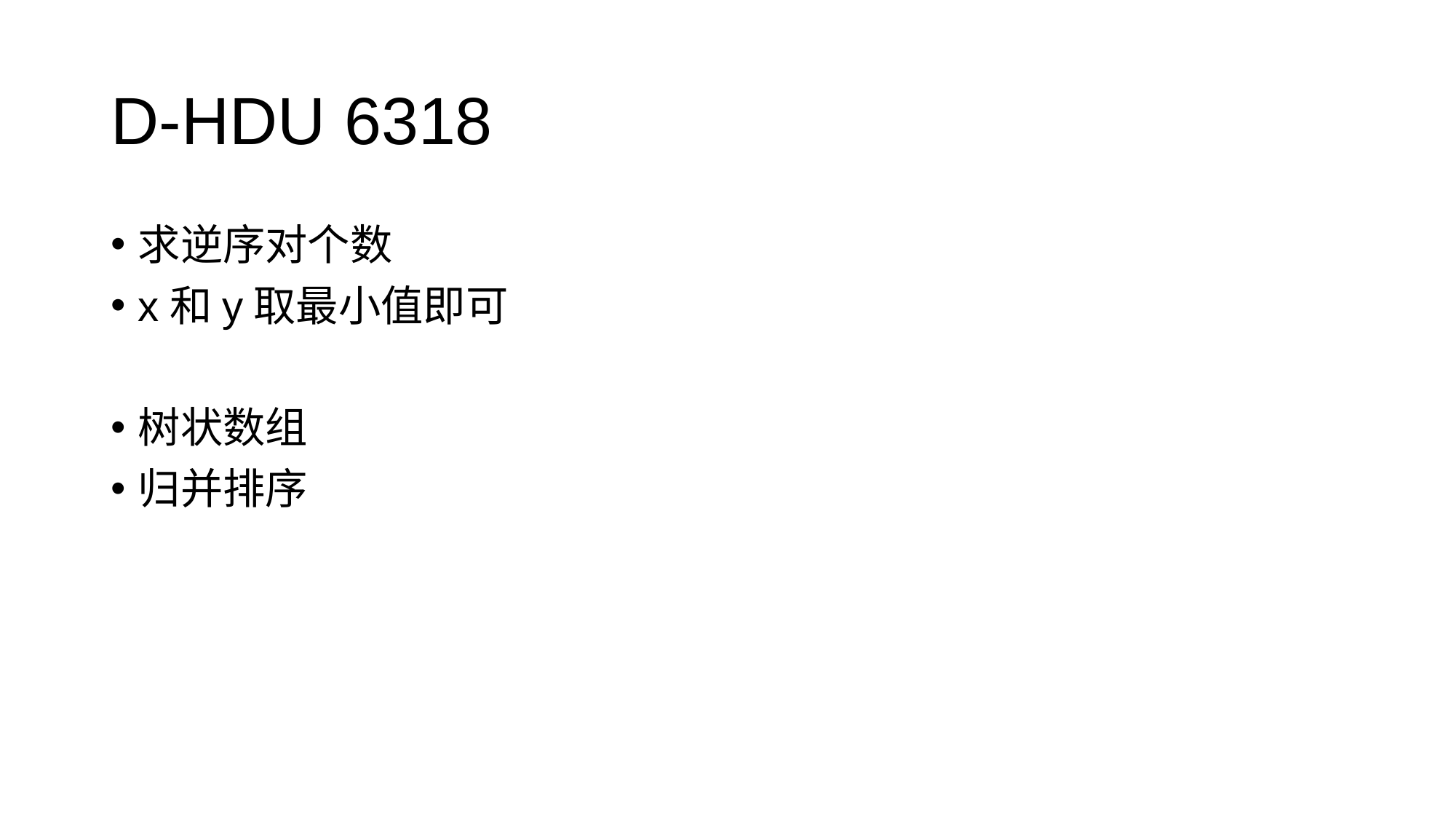

# D-HDU 6318
求逆序对个数
x和y取最小值即可

树状数组
归并排序